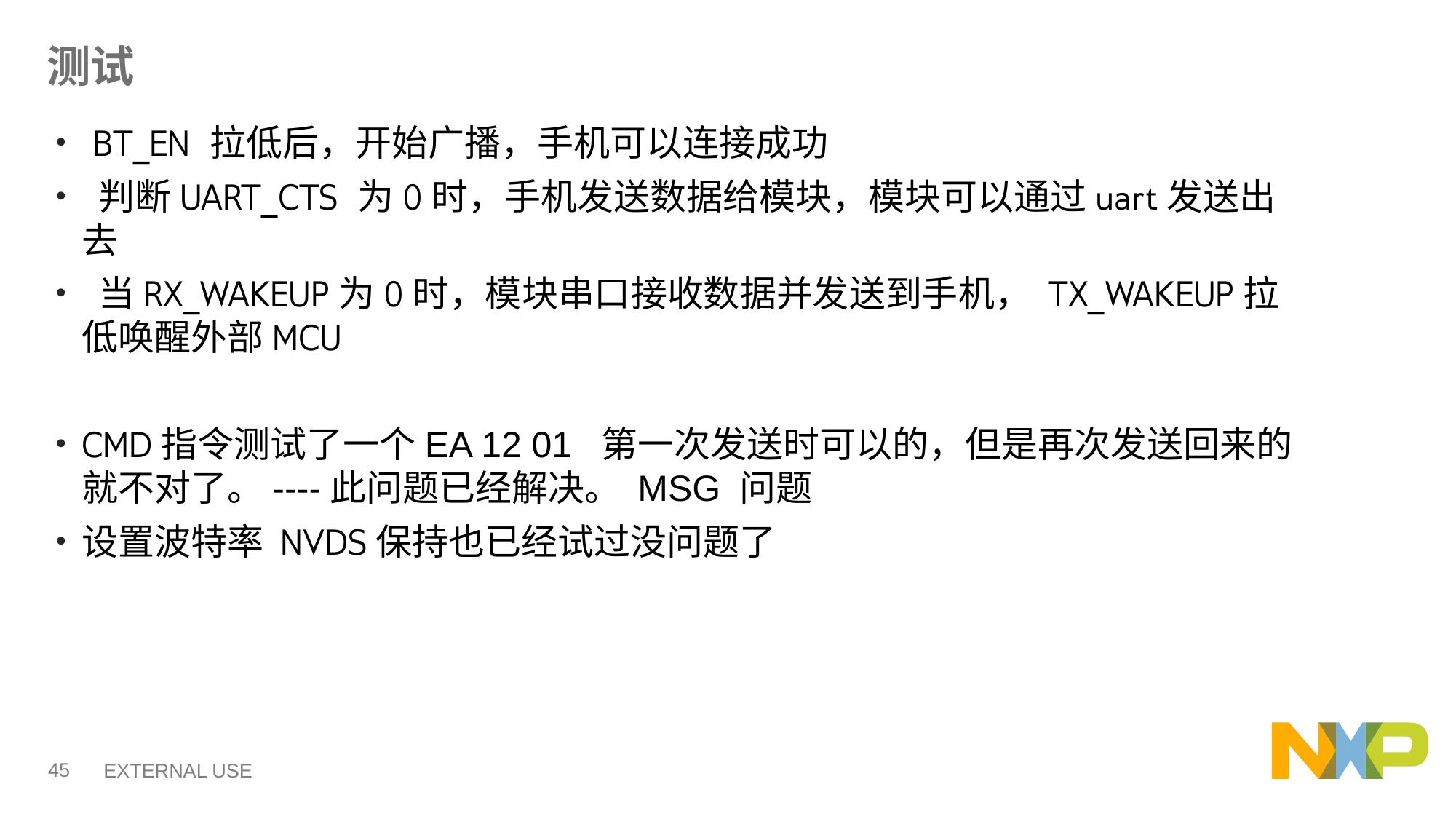

# 测试
 BT_EN 拉低后，开始广播，手机可以连接成功
 判断UART_CTS 为0时，手机发送数据给模块，模块可以通过uart发送出去
 当RX_WAKEUP为0时，模块串口接收数据并发送到手机， TX_WAKEUP拉低唤醒外部MCU

CMD指令测试了一个EA 12 01  第一次发送时可以的，但是再次发送回来的就不对了。----此问题已经解决。 MSG 问题
设置波特率 NVDS保持也已经试过没问题了